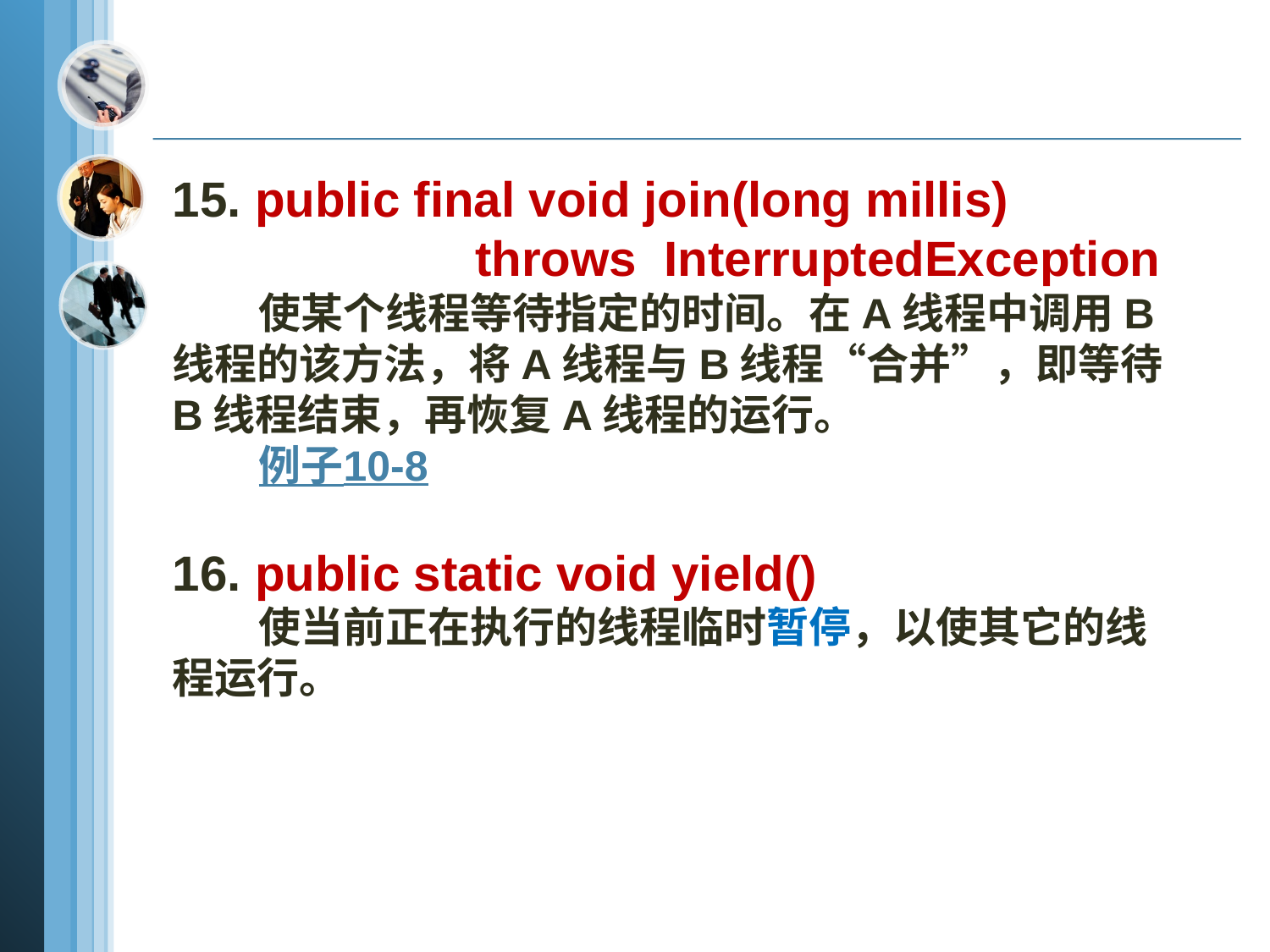

15. public final void join(long millis)
                      throws  InterruptedException
        使某个线程等待指定的时间。在A线程中调用B线程的该方法，将A线程与B线程“合并”，即等待B线程结束，再恢复A线程的运行。
        例子10-8
16. public static void yield()
        使当前正在执行的线程临时暂停，以使其它的线
程运行。